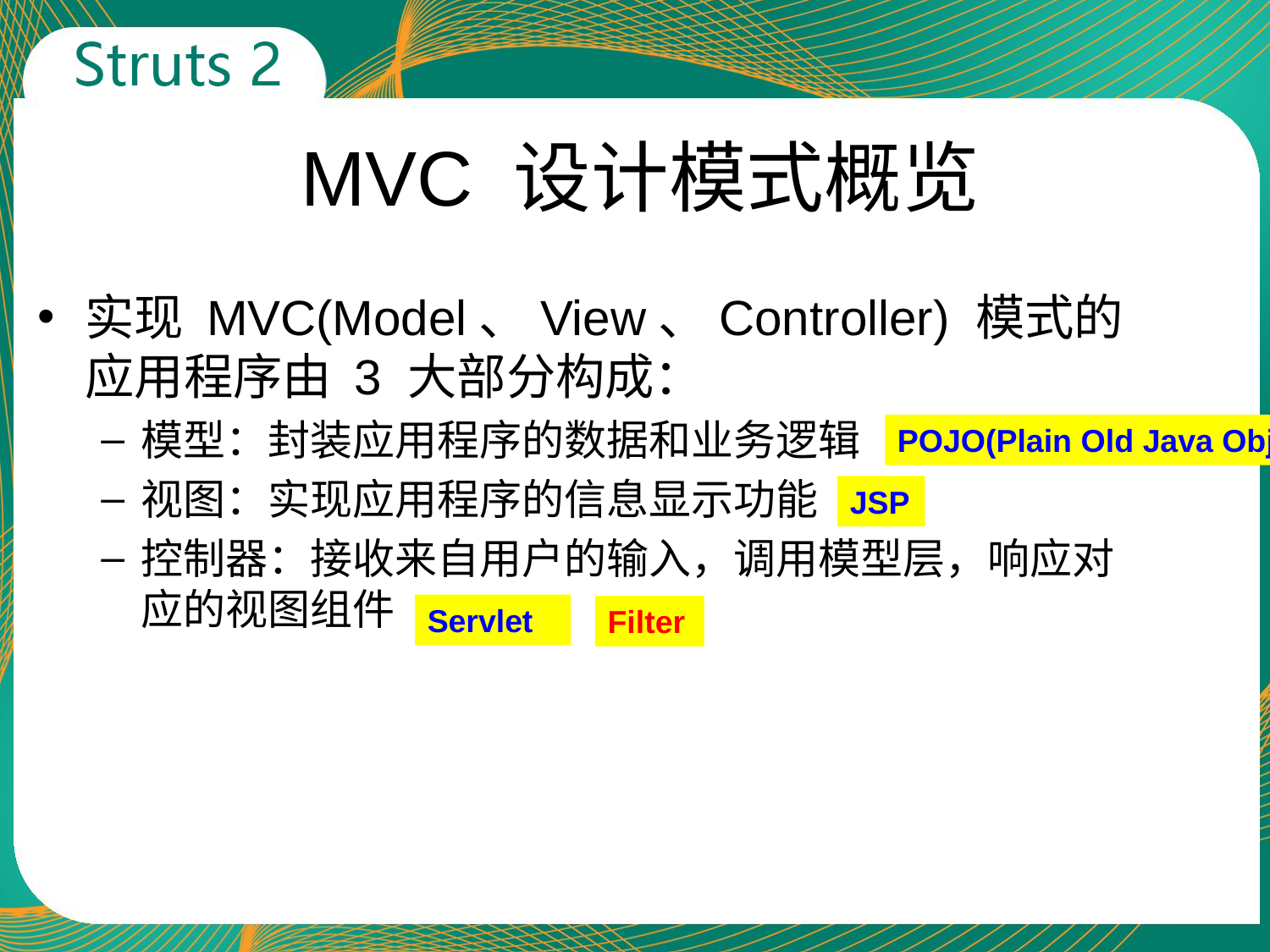

# MVC 设计模式概览
实现 MVC(Model、View、Controller) 模式的应用程序由 3 大部分构成：
模型：封装应用程序的数据和业务逻辑
视图：实现应用程序的信息显示功能
控制器：接收来自用户的输入，调用模型层，响应对应的视图组件
POJO(Plain Old Java Object)
JSP
Servlet
Filter